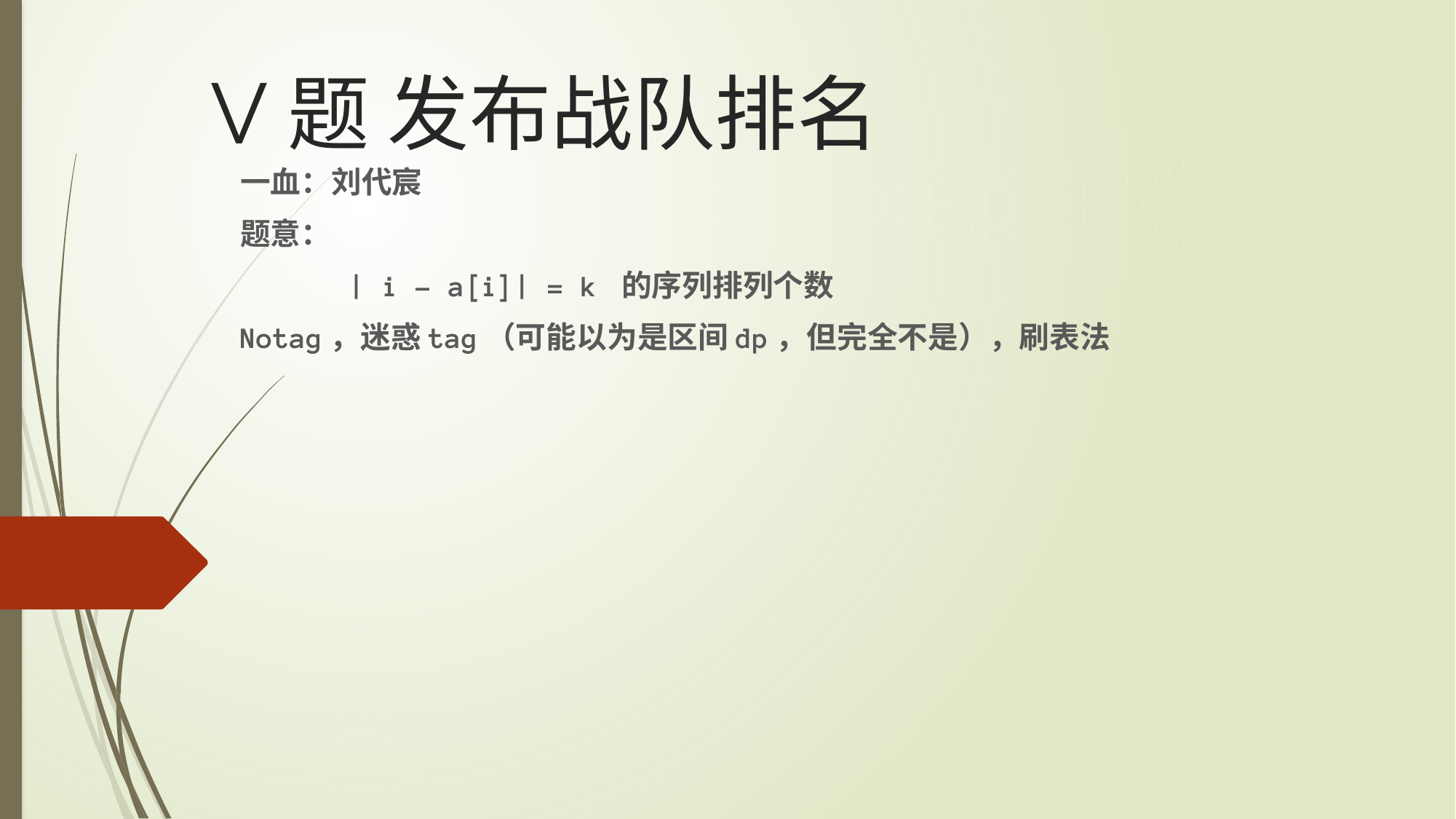

# V题 发布战队排名
一血：刘代宸
题意：
	| i - a[i]| = k 的序列排列个数
Notag，迷惑tag（可能以为是区间dp，但完全不是），刷表法